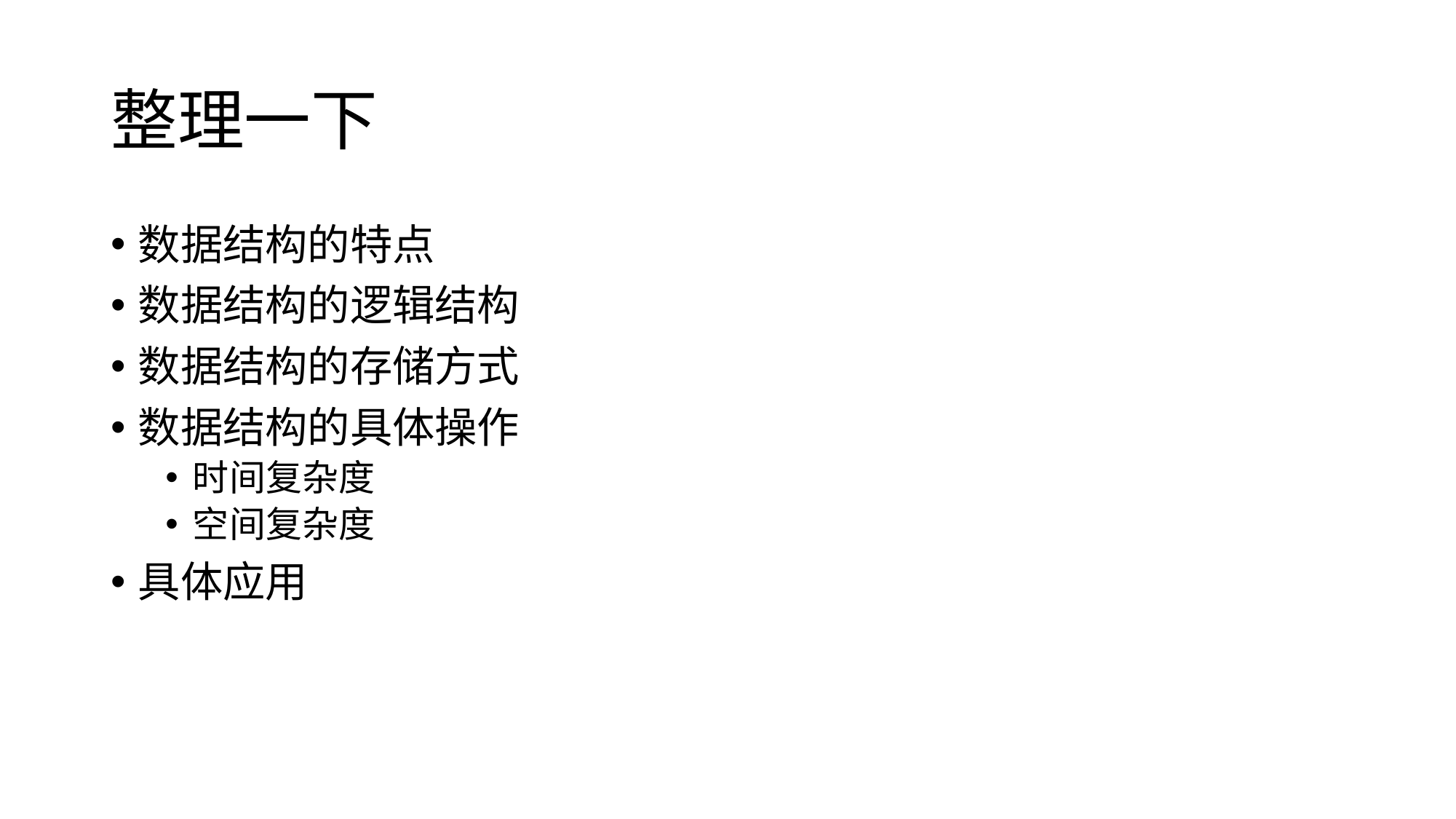

# 整理一下
数据结构的特点
数据结构的逻辑结构
数据结构的存储方式
数据结构的具体操作
时间复杂度
空间复杂度
具体应用